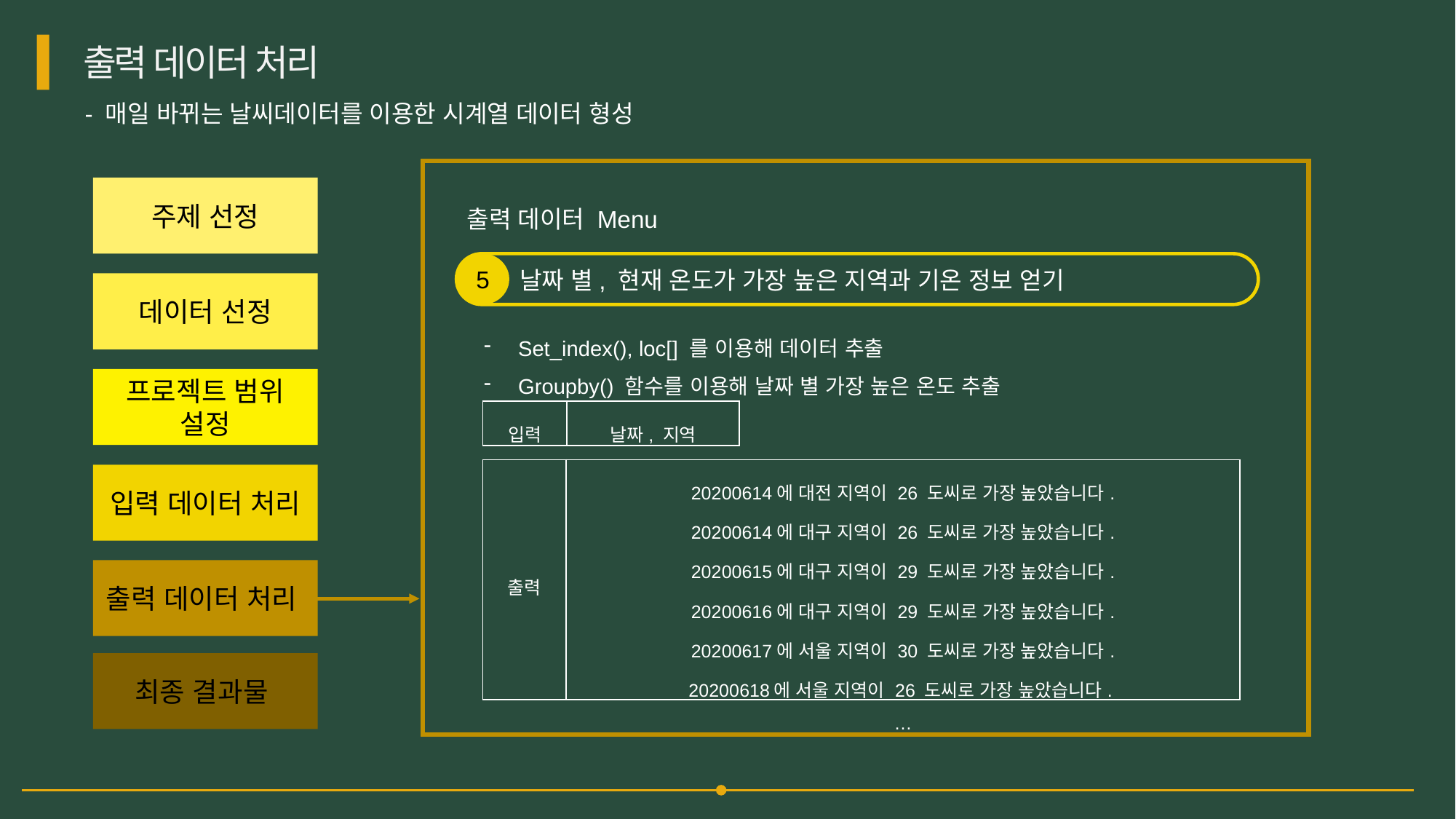

출력 데이터 처리
- 매일 바뀌는 날씨데이터를 이용한 시계열 데이터 형성

주제 선정
출력 데이터 Menu

5
날짜 별, 현재 온도가 가장 높은 지역과 기온 정보 얻기
데이터 선정
Set_index(), loc[] 를 이용해 데이터 추출
Groupby() 함수를 이용해 날짜 별 가장 높은 온도 추출
프로젝트 범위 설정
| 입력 | 날짜, 지역 |
| --- | --- |
| 출력 | 20200614에 대전 지역이 26 도씨로 가장 높았습니다. 20200614에 대구 지역이 26 도씨로 가장 높았습니다. 20200615에 대구 지역이 29 도씨로 가장 높았습니다. 20200616에 대구 지역이 29 도씨로 가장 높았습니다. 20200617에 서울 지역이 30 도씨로 가장 높았습니다. 20200618에 서울 지역이 26 도씨로 가장 높았습니다. … |
| --- | --- |
입력 데이터 처리
출력 데이터 처리
최종 결과물